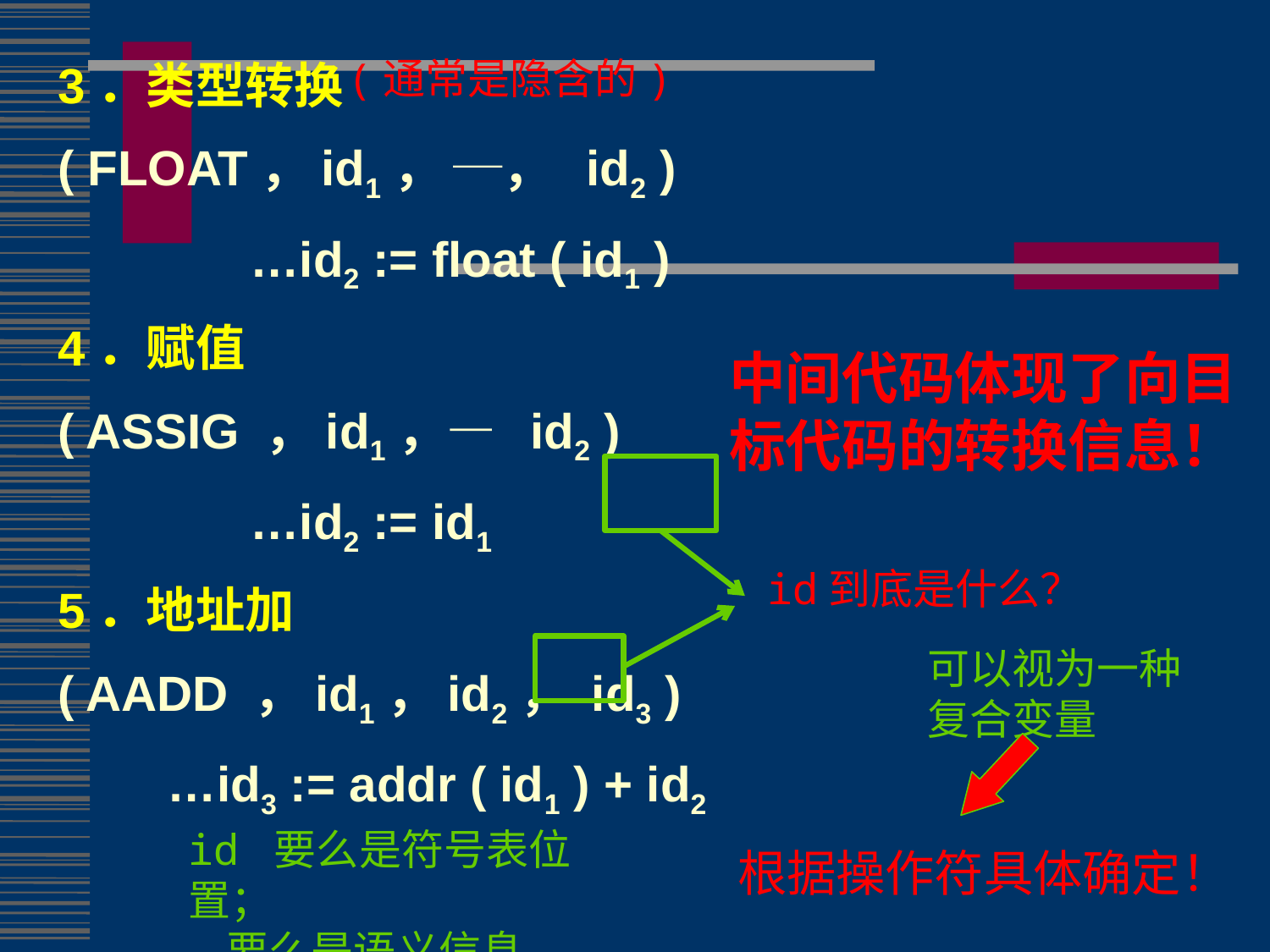

3．类型转换
( FLOAT，id1， ─，  id2 )
              …id2 := float ( id1 )
4．赋值
( ASSIG ，id1，—  id2 )
              …id2 := id1
5．地址加
( AADD ，id1，id2， id3 )
        …id3 := addr ( id1 ) + id2
(通常是隐含的)
中间代码体现了向目标代码的转换信息！

id到底是什么？

可以视为一种复合变量

id 要么是符号表位置；
   要么是语义信息
根据操作符具体确定！